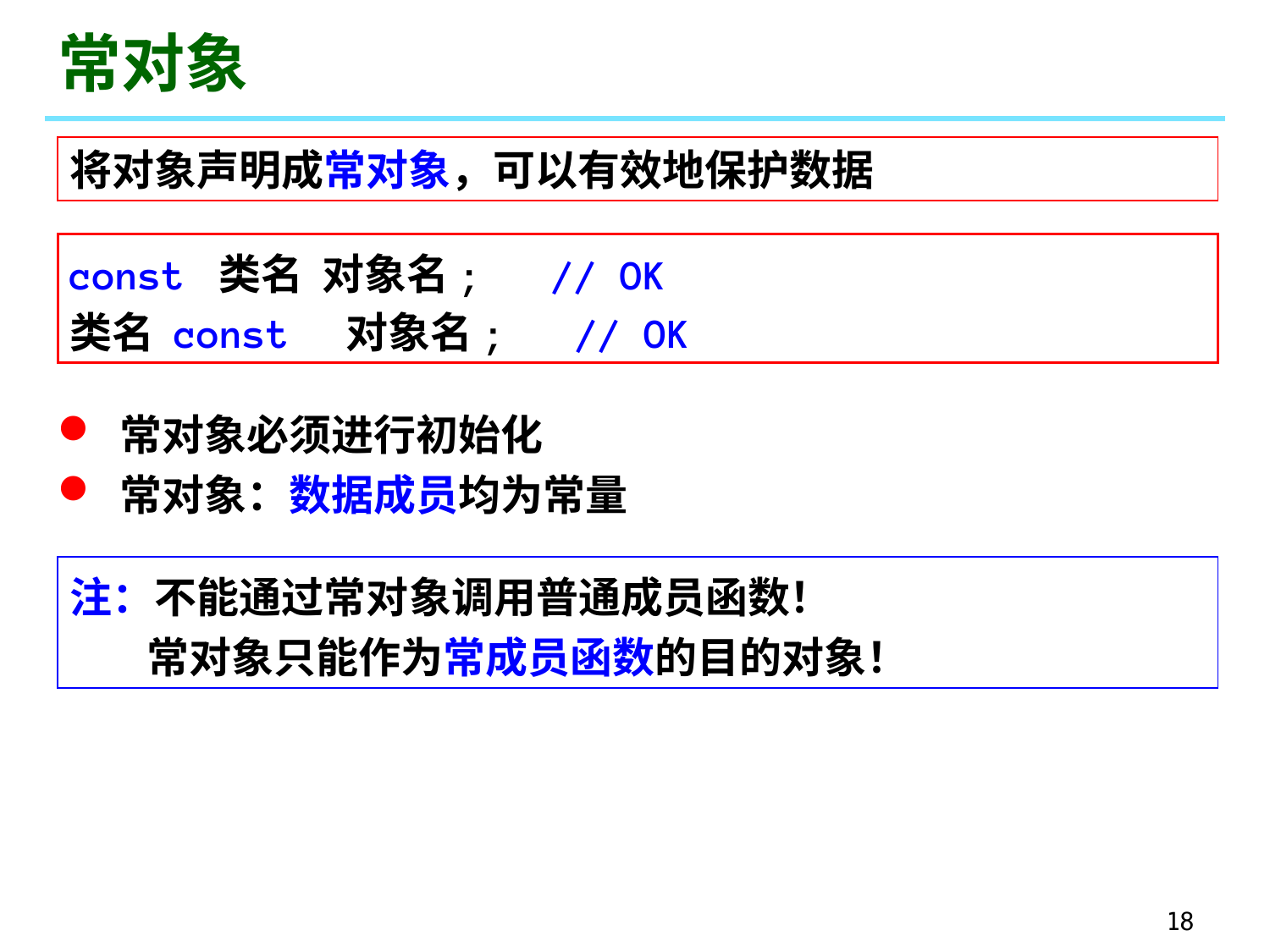

# 常对象
将对象声明成常对象，可以有效地保护数据
const 类名  对象名;   // OK
类名 const  对象名;   // OK
 常对象必须进行初始化
 常对象：数据成员均为常量
注：不能通过常对象调用普通成员函数！
       常对象只能作为常成员函数的目的对象！
18